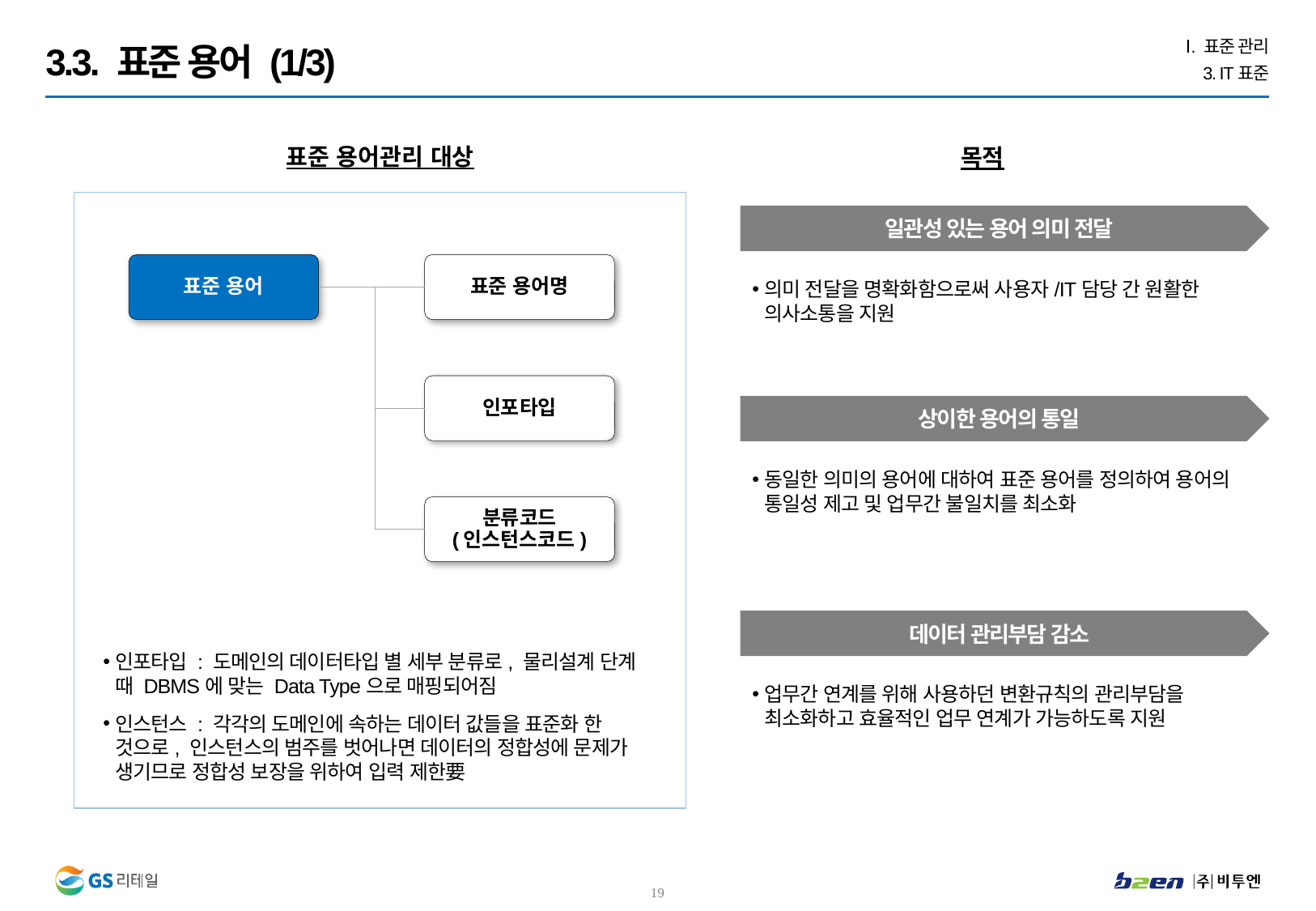

Ⅰ. 표준 관리
3. IT표준
3.3. 표준 용어 (1/3)
표준 용어관리 대상
목적

일관성 있는 용어 의미 전달
의미 전달을 명확화함으로써 사용자/IT담당 간 원활한 의사소통을 지원
표준 용어
표준 용어명
인포타입
상이한 용어의 통일
동일한 의미의 용어에 대하여 표준 용어를 정의하여 용어의 통일성 제고 및 업무간 불일치를 최소화
분류코드
(인스턴스코드)
데이터 관리부담 감소
업무간 연계를 위해 사용하던 변환규칙의 관리부담을 최소화하고 효율적인 업무 연계가 가능하도록 지원
인포타입 : 도메인의 데이터타입 별 세부 분류로, 물리설계 단계 때 DBMS에 맞는 Data Type으로 매핑되어짐
인스턴스 : 각각의 도메인에 속하는 데이터 값들을 표준화 한 것으로, 인스턴스의 범주를 벗어나면 데이터의 정합성에 문제가 생기므로 정합성 보장을 위하여 입력 제한要
19